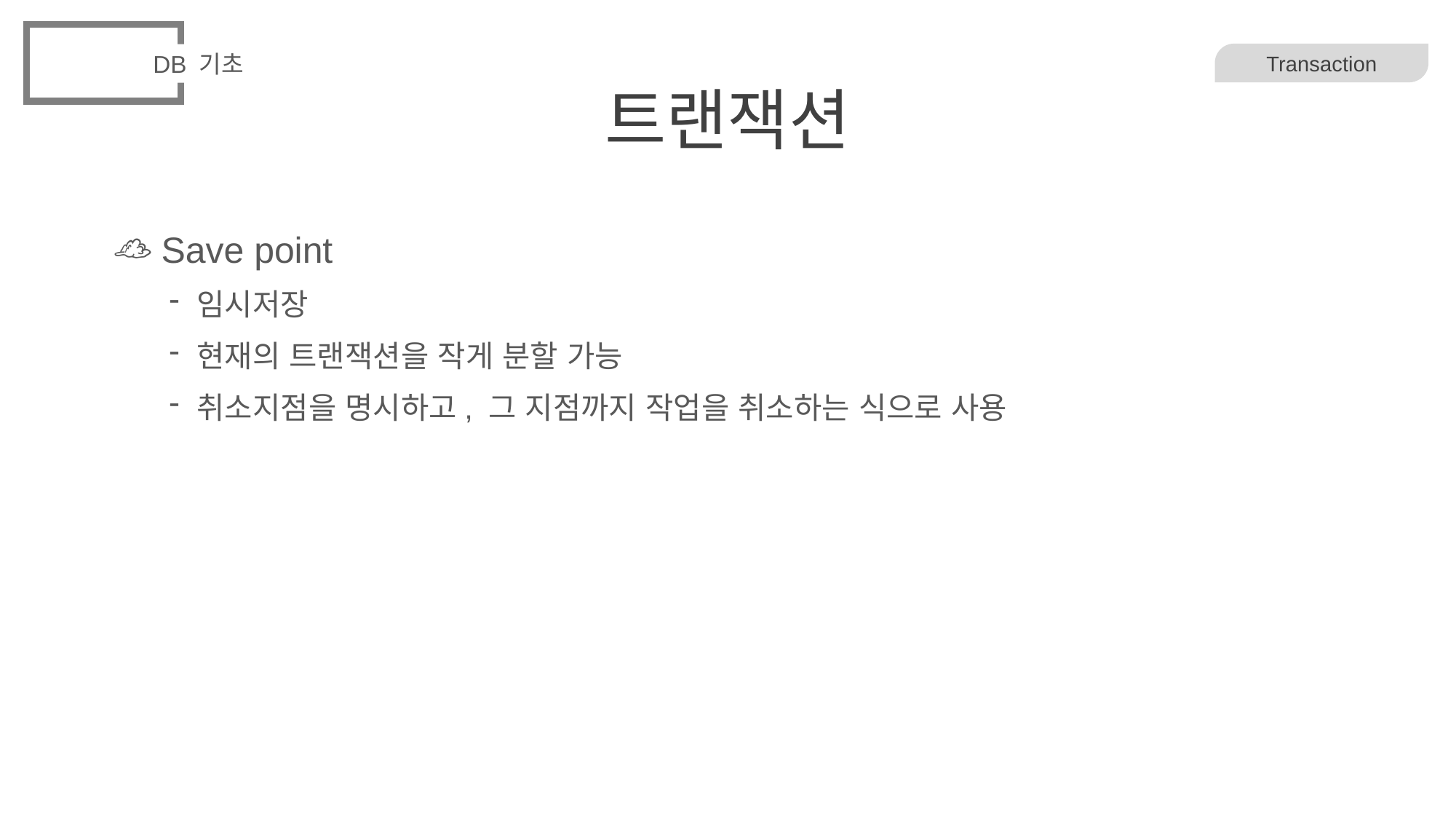

DB 기초
# 트랜잭션
Transaction
☁ Save point
임시저장
현재의 트랜잭션을 작게 분할 가능
취소지점을 명시하고, 그 지점까지 작업을 취소하는 식으로 사용